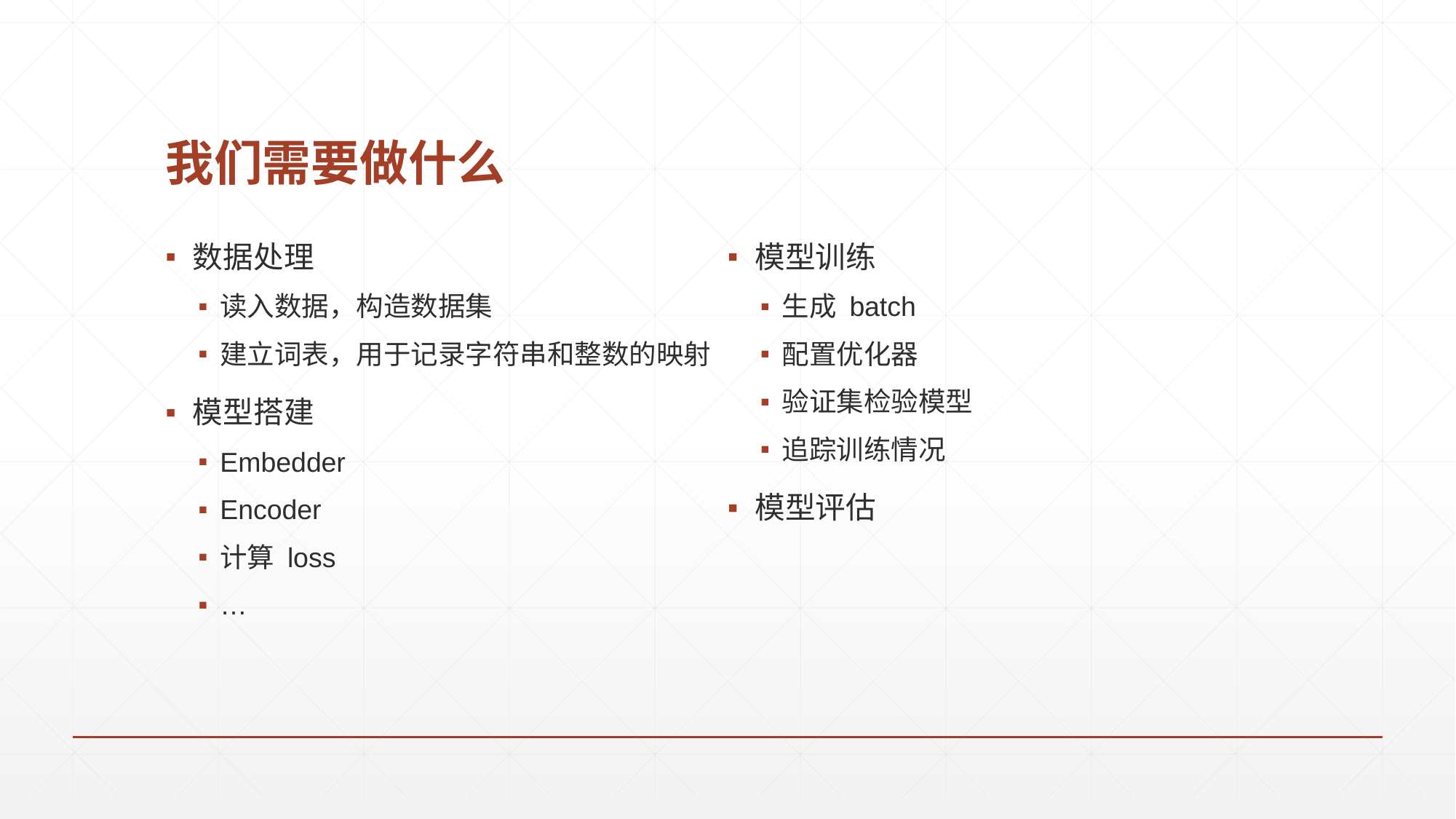

# 我们需要做什么
数据处理
读入数据，构造数据集
建立词表，用于记录字符串和整数的映射
模型搭建
Embedder
Encoder
计算 loss
…

模型训练
生成 batch
配置优化器
验证集检验模型
追踪训练情况
模型评估